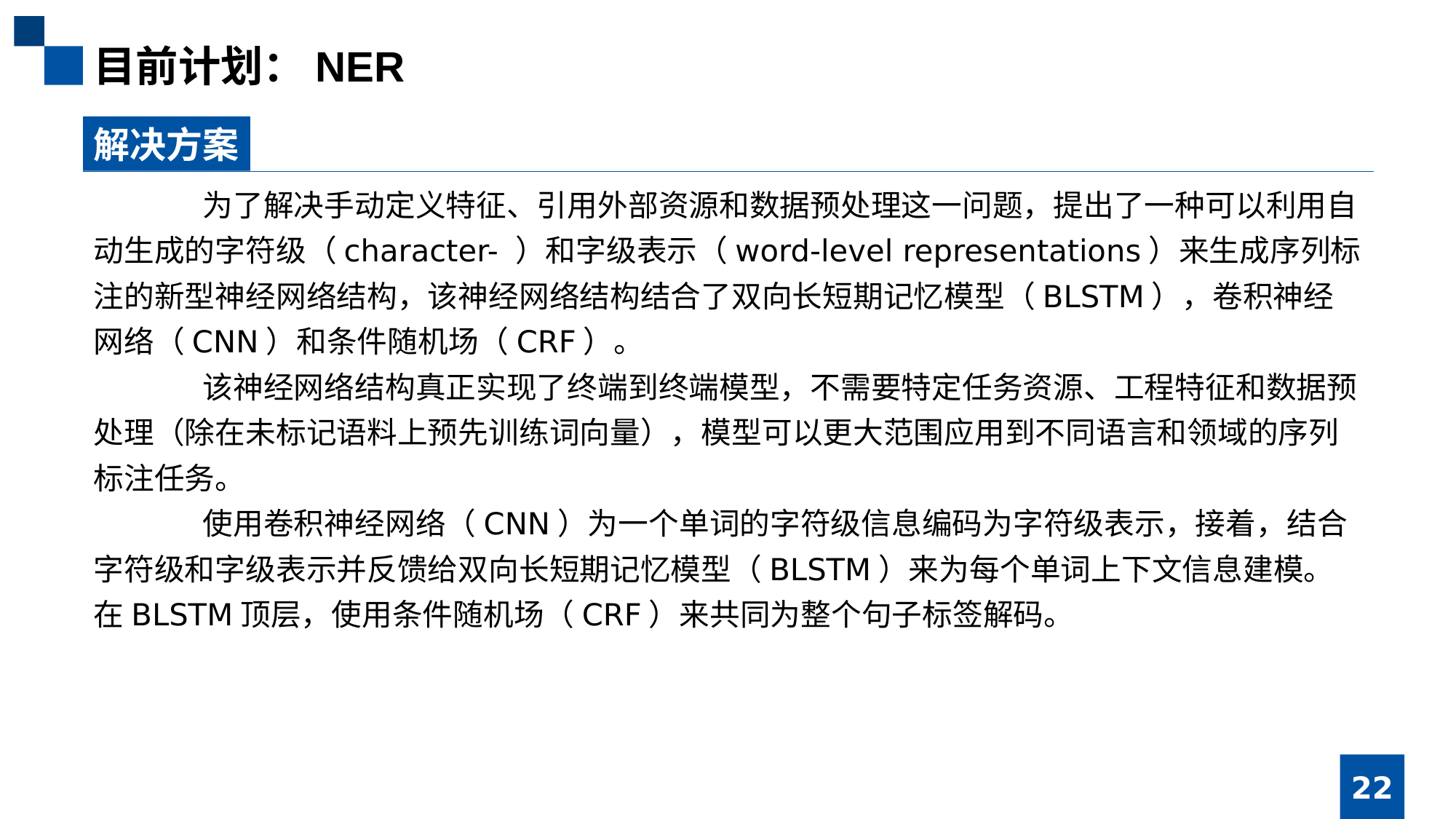

目前计划：NER
解决方案
	为了解决手动定义特征、引用外部资源和数据预处理这一问题，提出了一种可以利用自动生成的字符级（character- ）和字级表示（word-level representations）来生成序列标注的新型神经网络结构，该神经网络结构结合了双向长短期记忆模型（BLSTM），卷积神经网络（CNN）和条件随机场（CRF）。
	该神经网络结构真正实现了终端到终端模型，不需要特定任务资源、工程特征和数据预处理（除在未标记语料上预先训练词向量），模型可以更大范围应用到不同语言和领域的序列标注任务。
	使用卷积神经网络（CNN）为一个单词的字符级信息编码为字符级表示，接着，结合字符级和字级表示并反馈给双向长短期记忆模型（BLSTM）来为每个单词上下文信息建模。在BLSTM顶层，使用条件随机场（CRF）来共同为整个句子标签解码。
22